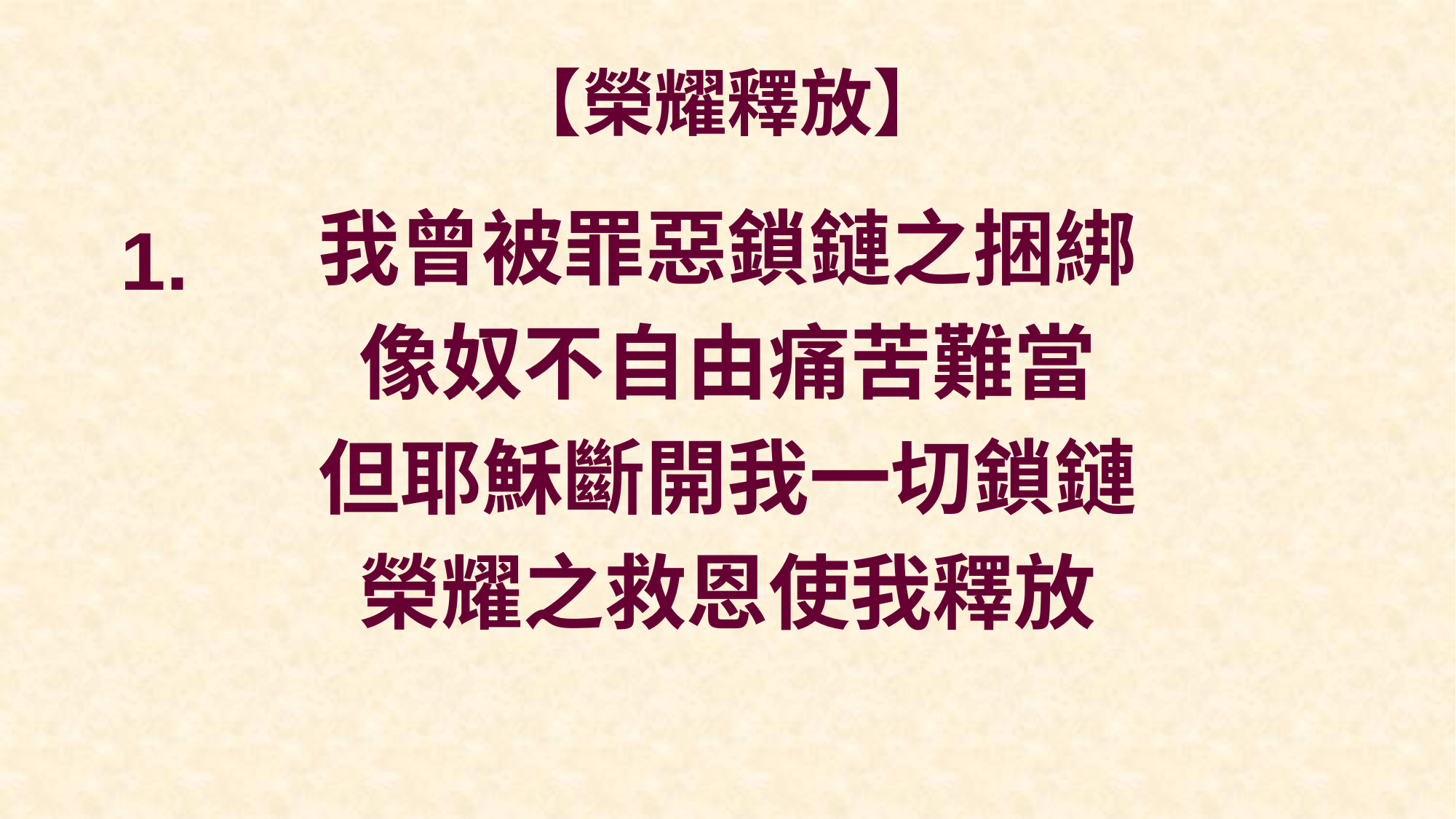

# 【榮耀釋放】
我曾被罪惡鎖鏈之捆綁
像奴不自由痛苦難當
但耶穌斷開我一切鎖鏈
榮耀之救恩使我釋放
1.